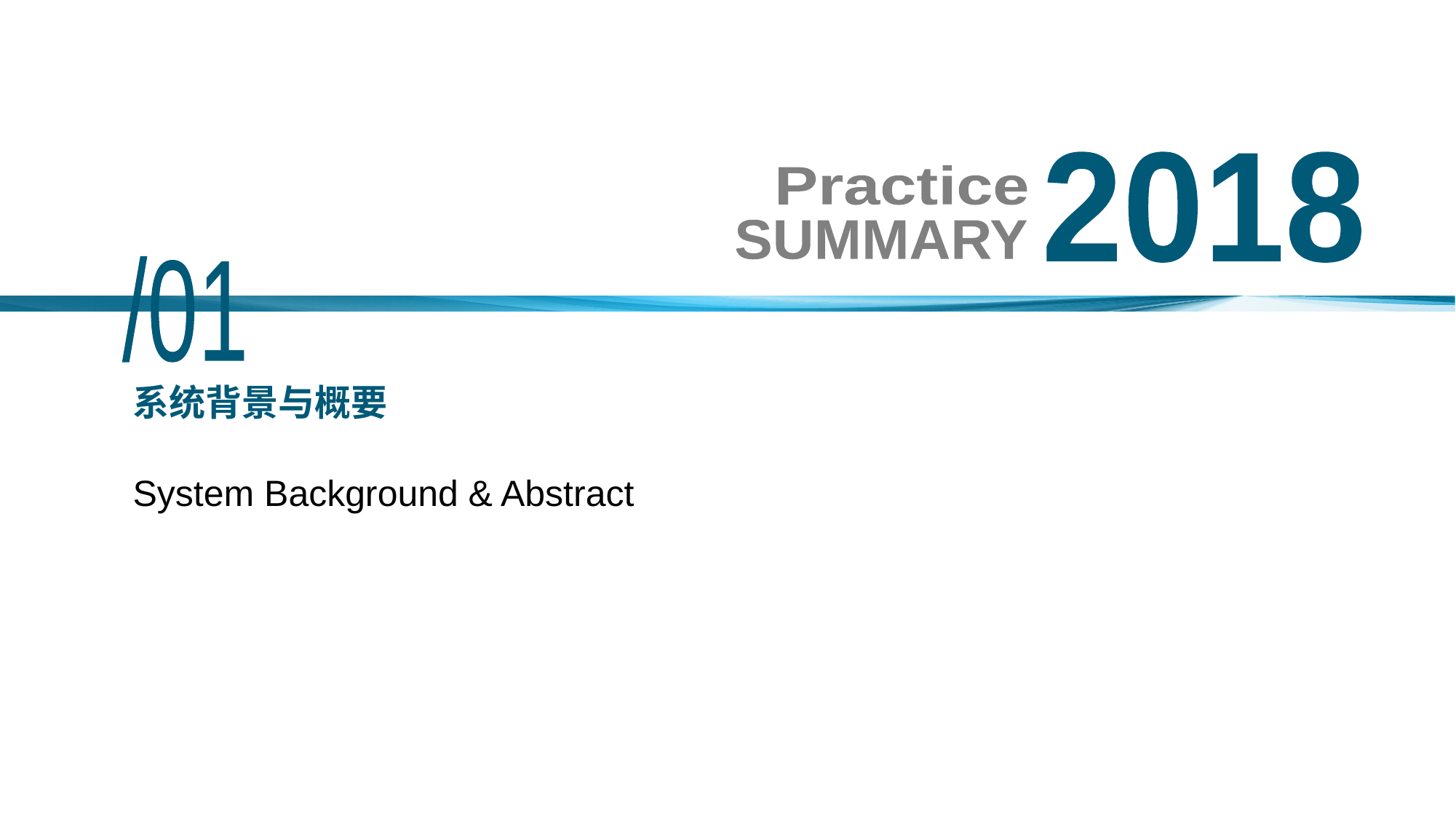

2018
Practice
SUMMARY
/01
# 系统背景与概要
System Background & Abstract